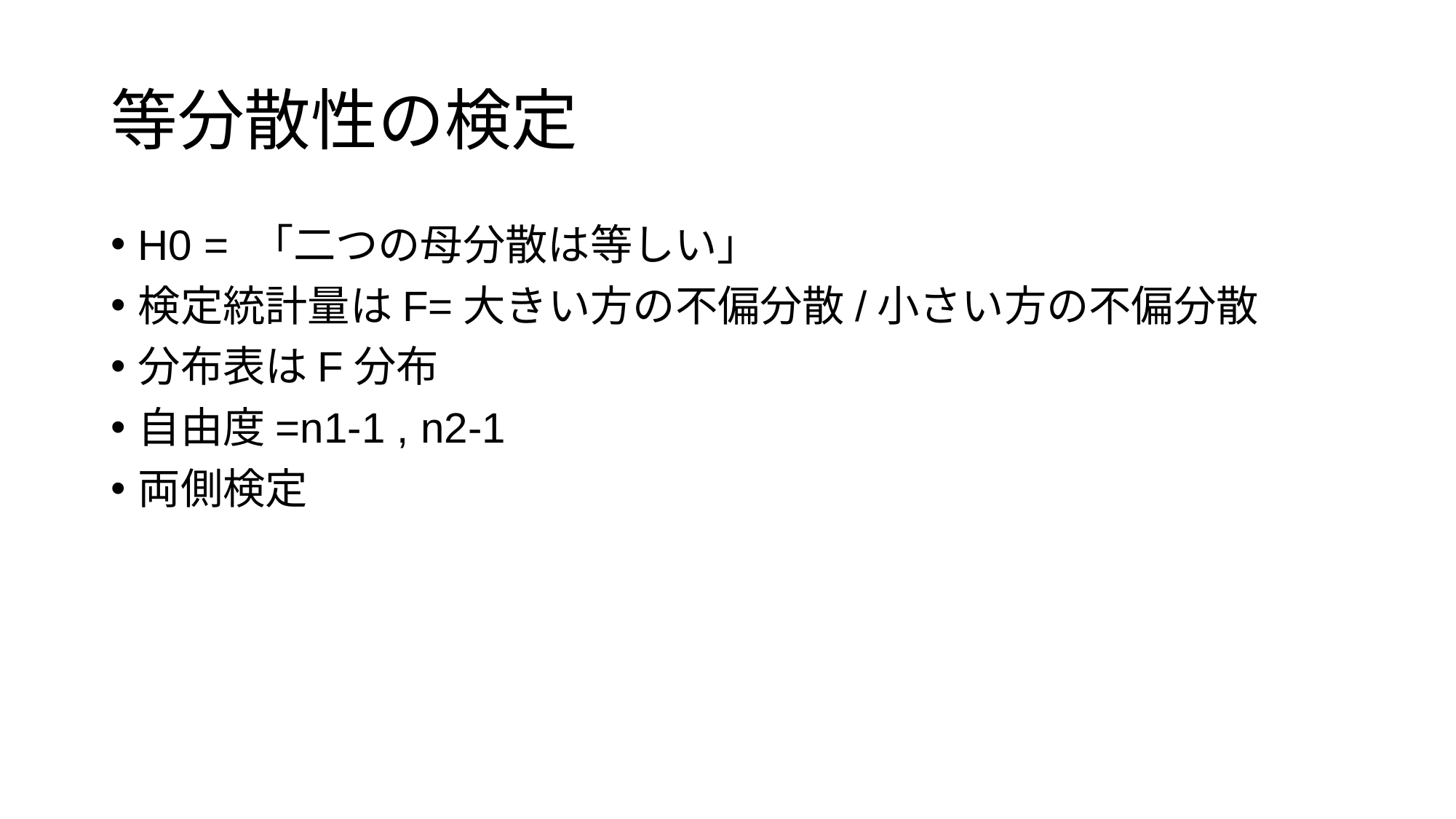

# 等分散性の検定
H0 = 「二つの母分散は等しい」
検定統計量はF=大きい方の不偏分散/小さい方の不偏分散
分布表はF分布
自由度=n1-1 , n2-1
両側検定